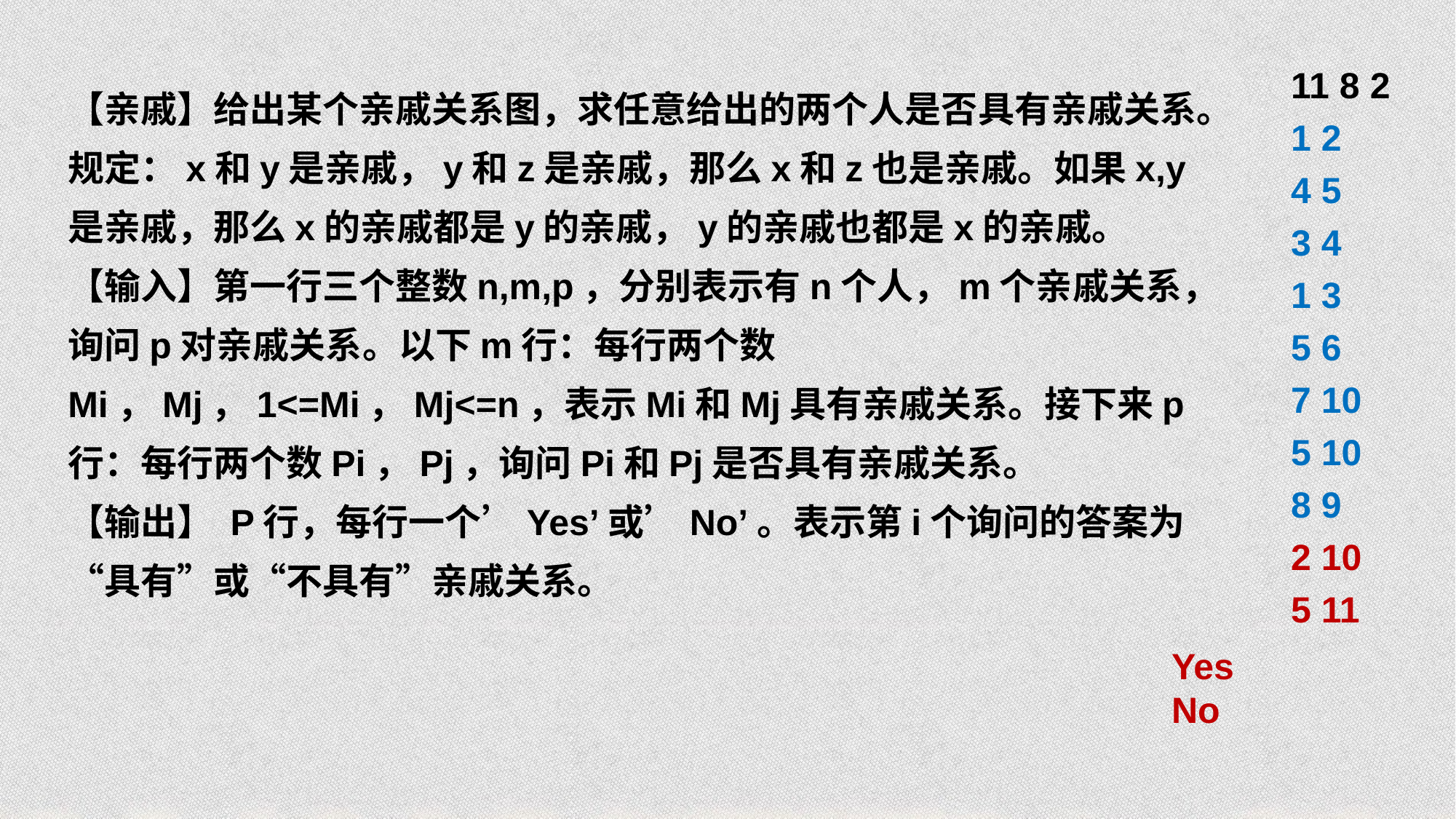

11 8 2
1 2
4 5
3 4
1 3
5 6
7 10
5 10
8 9
2 10
5 11
【亲戚】给出某个亲戚关系图，求任意给出的两个人是否具有亲戚关系。规定：x和y是亲戚，y和z是亲戚，那么x和z也是亲戚。如果x,y是亲戚，那么x的亲戚都是y的亲戚，y的亲戚也都是x的亲戚。
【输入】第一行三个整数n,m,p，分别表示有n个人，m个亲戚关系，询问p对亲戚关系。以下m行：每行两个数Mi，Mj，1<=Mi，Mj<=n，表示Mi和Mj具有亲戚关系。接下来p行：每行两个数Pi，Pj，询问Pi和Pj是否具有亲戚关系。
【输出】 P行，每行一个’Yes’或’No’。表示第i个询问的答案为“具有”或“不具有”亲戚关系。

Yes
No